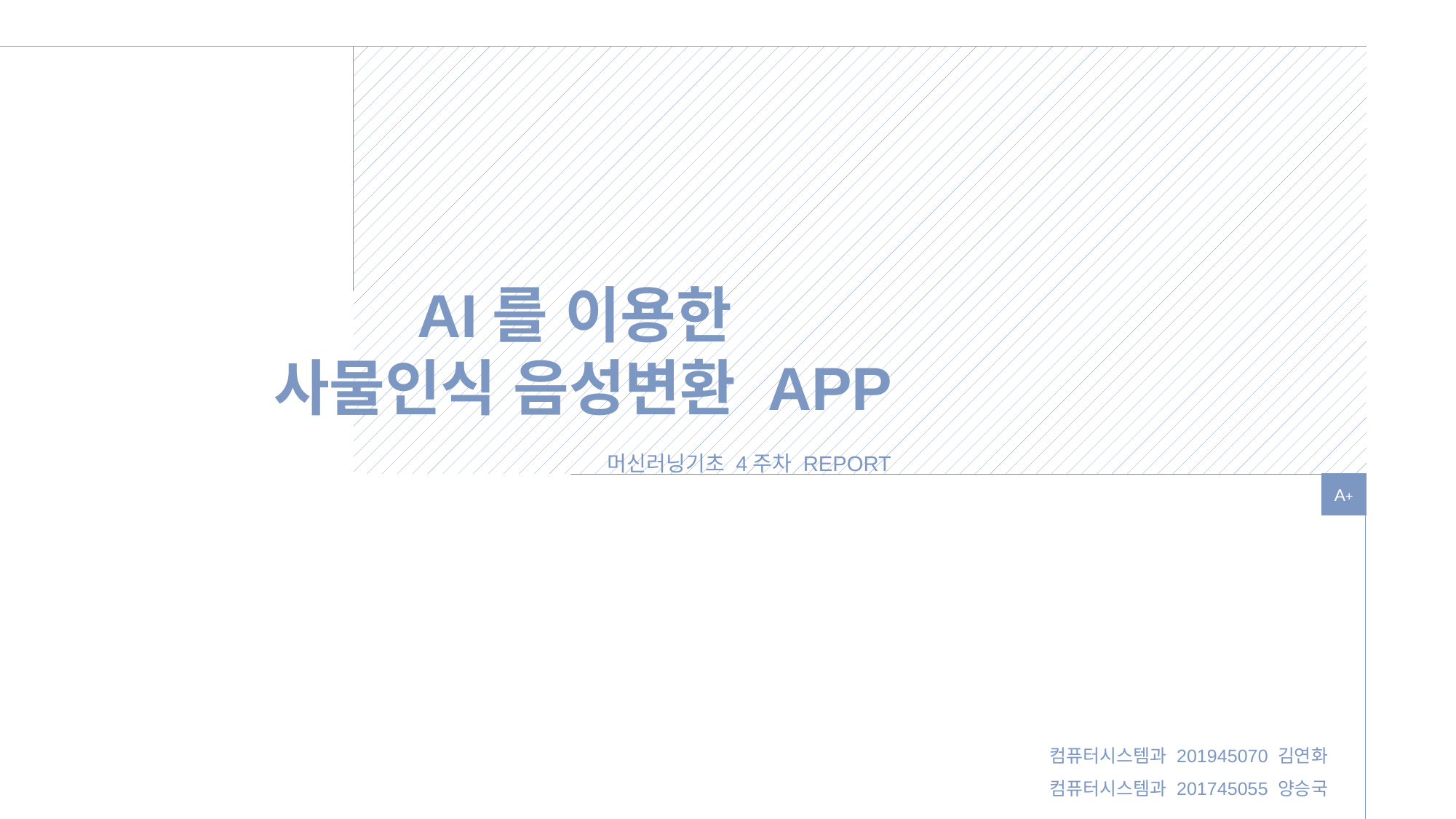

AI를 이용한
사물인식 음성변환 APP
머신러닝기초 4주차 REPORT
A+
컴퓨터시스템과 201945070 김연화
컴퓨터시스템과 201745055 양승국